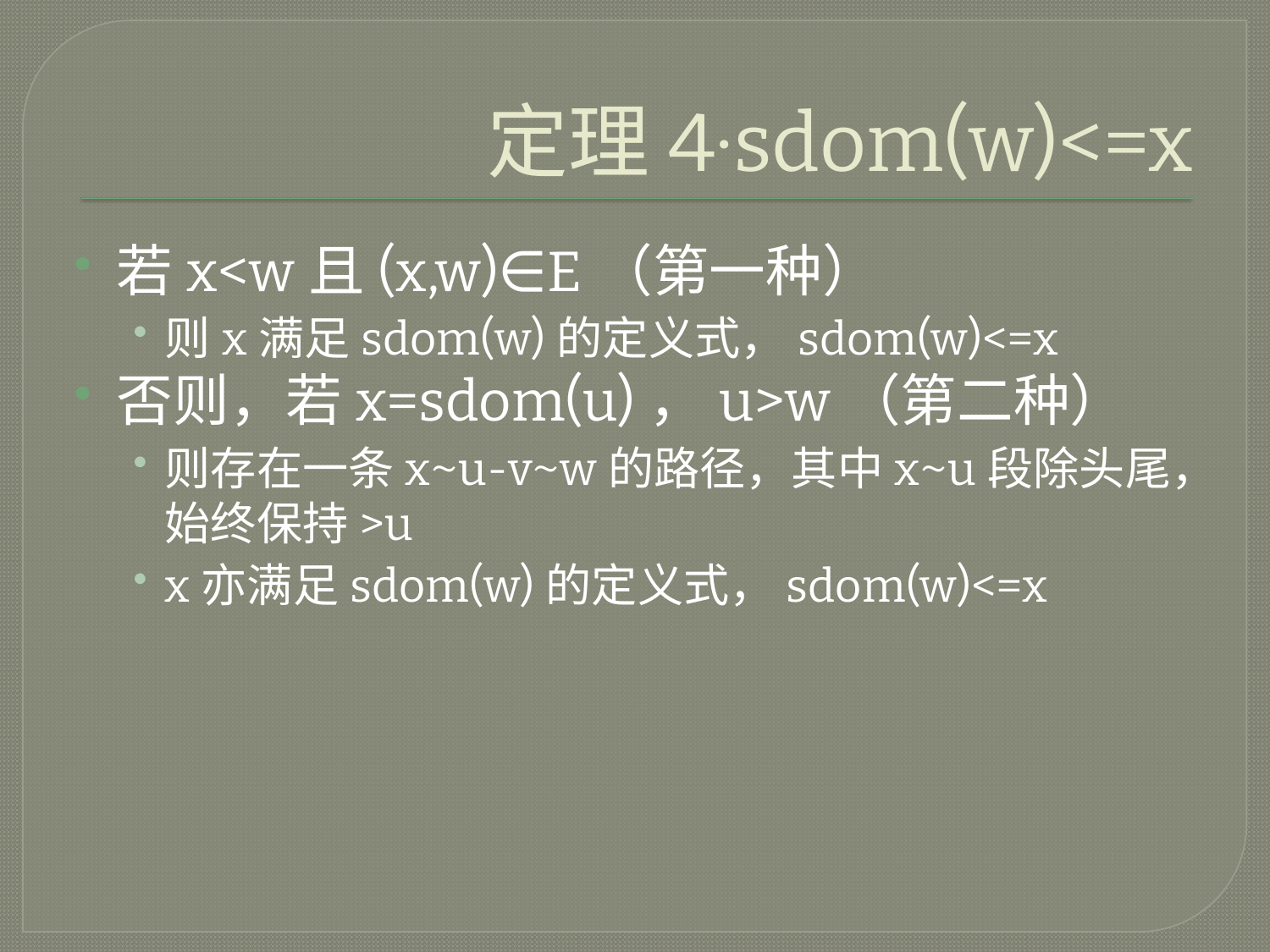

# 定理4·sdom(w)<=x
若x<w且(x,w)∈E（第一种）
则x满足sdom(w)的定义式，sdom(w)<=x
否则，若x=sdom(u)，u>w（第二种）
则存在一条x~u-v~w的路径，其中x~u段除头尾，始终保持>u
x亦满足sdom(w)的定义式，sdom(w)<=x